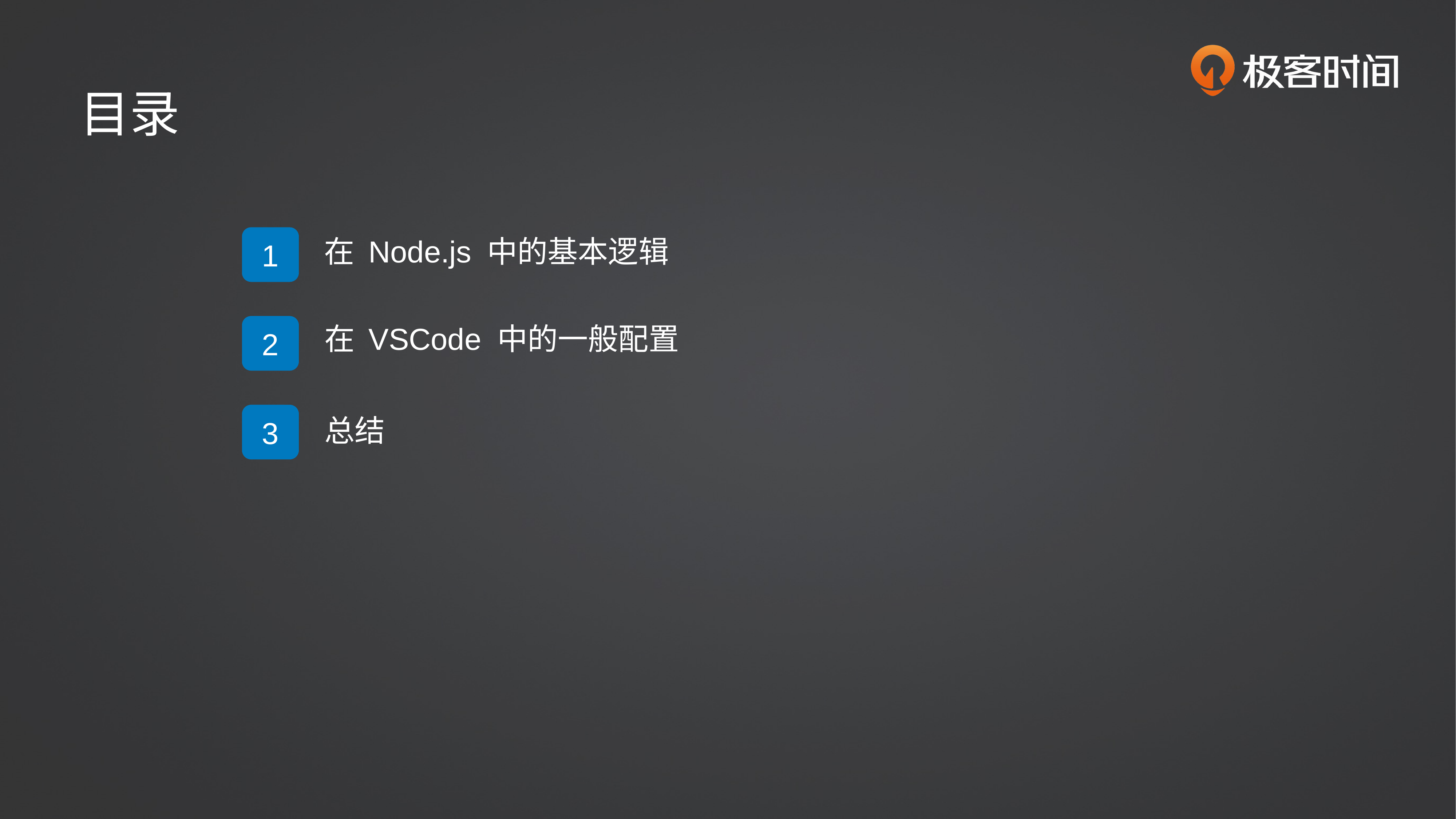

目录

1
在 Node.js 中的基本逻辑

2
在 VSCode 中的一般配置

3
总结